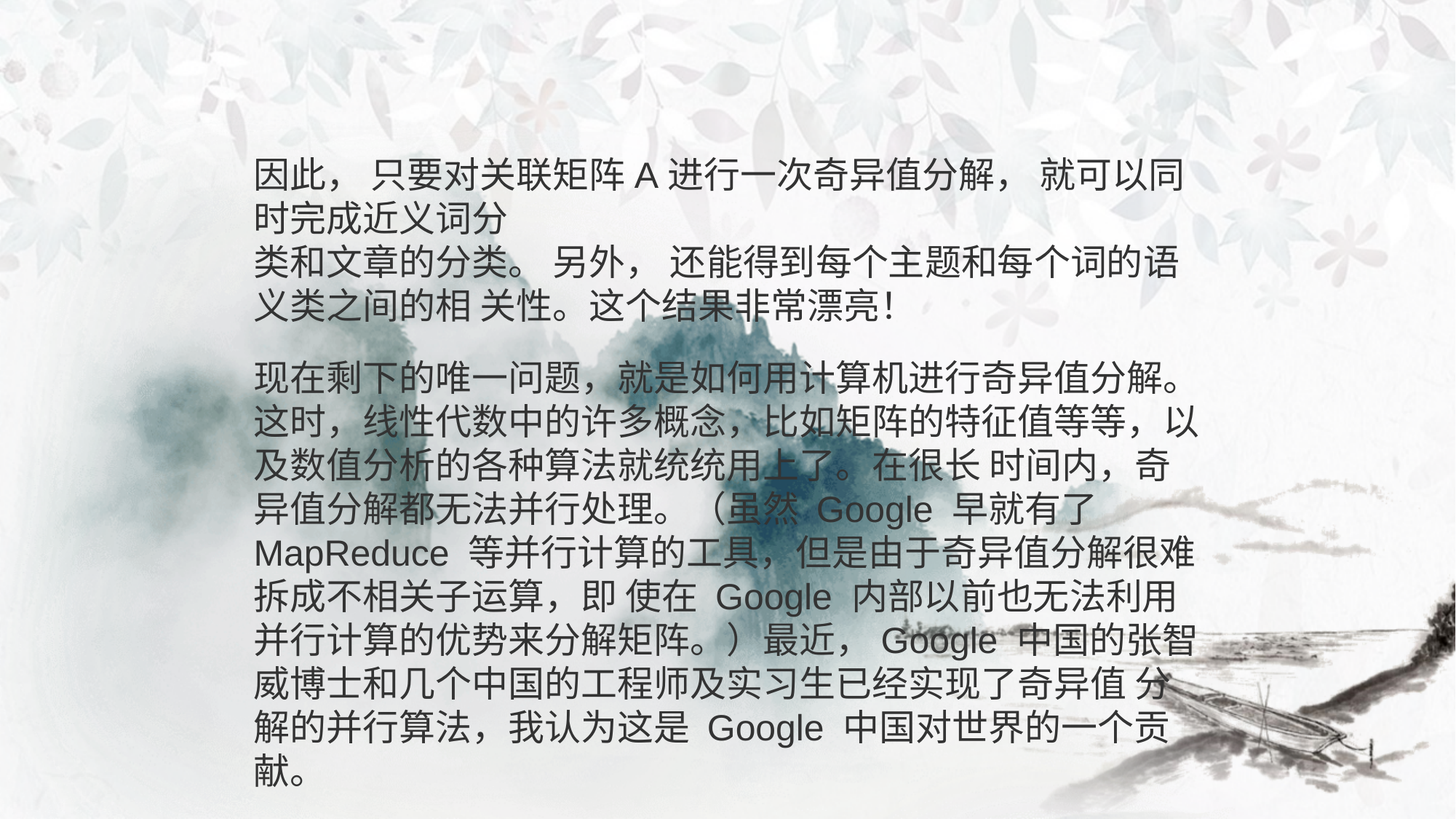

因此， 只要对关联矩阵A进行一次奇异值分解， 就可以同时完成近义词分
类和文章的分类。 另外， 还能得到每个主题和每个词的语义类之间的相 关性。这个结果非常漂亮！
现在剩下的唯一问题，就是如何用计算机进行奇异值分解。这时，线性代数中的许多概念，比如矩阵的特征值等等，以及数值分析的各种算法就统统用上了。在很长 时间内，奇异值分解都无法并行处理。（虽然 Google 早就有了MapReduce 等并行计算的工具，但是由于奇异值分解很难拆成不相关子运算，即 使在 Google 内部以前也无法利用并行计算的优势来分解矩阵。）最近，Google 中国的张智威博士和几个中国的工程师及实习生已经实现了奇异值 分解的并行算法，我认为这是 Google 中国对世界的一个贡献。